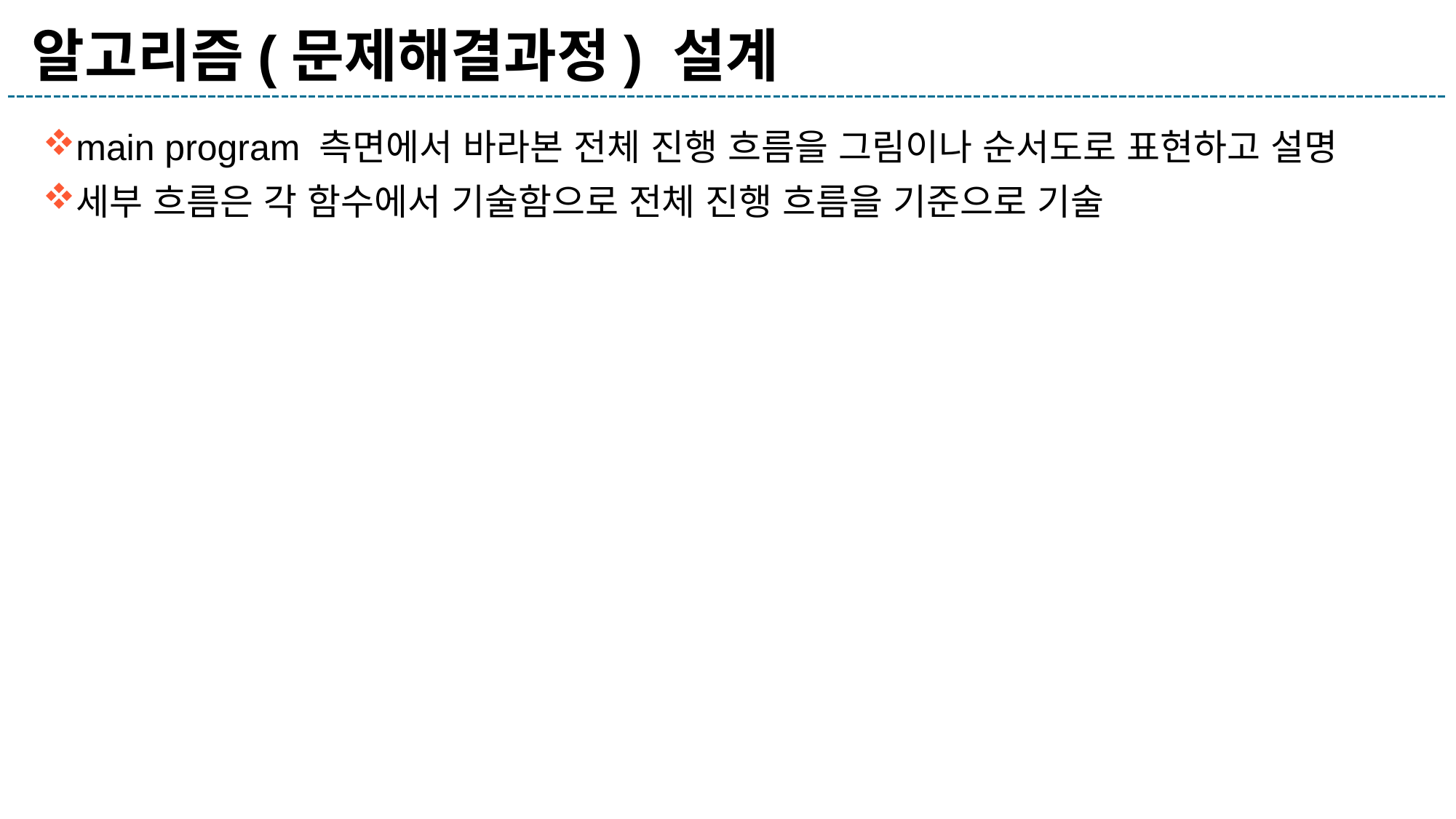

# 알고리즘(문제해결과정) 설계
main program 측면에서 바라본 전체 진행 흐름을 그림이나 순서도로 표현하고 설명
세부 흐름은 각 함수에서 기술함으로 전체 진행 흐름을 기준으로 기술